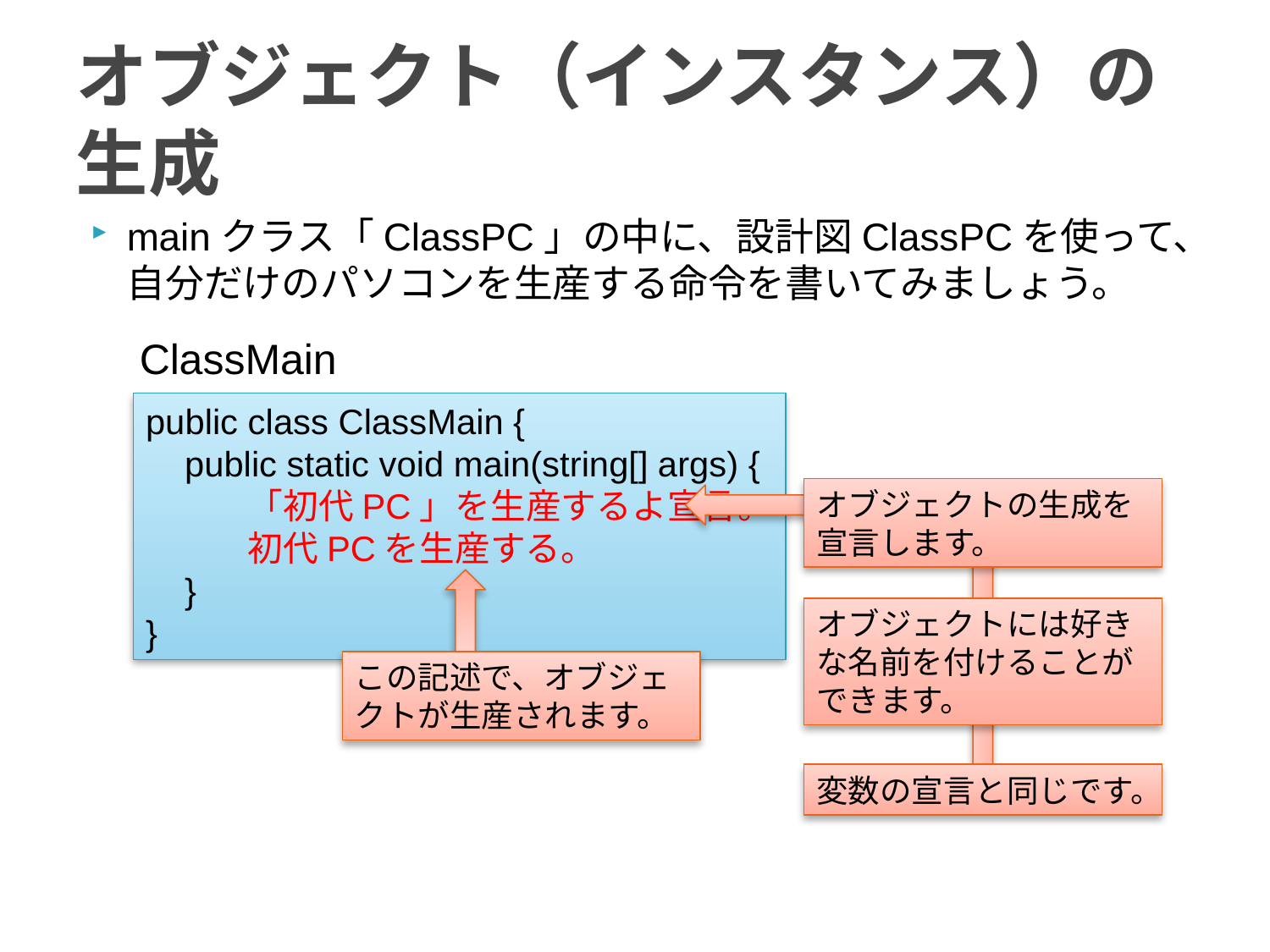

# オブジェクト（インスタンス）の生成
mainクラス「ClassPC」の中に、設計図ClassPCを使って、自分だけのパソコンを生産する命令を書いてみましょう。

ClassMain
public class ClassMain {
    public static void main(string[] args) {
　　    「初代PC」を生産するよ宣言。
　　    初代PCを生産する。
    }
}
オブジェクトの生成を宣言します。

オブジェクトには好きな名前を付けることができます。

この記述で、オブジェクトが生産されます。
変数の宣言と同じです。